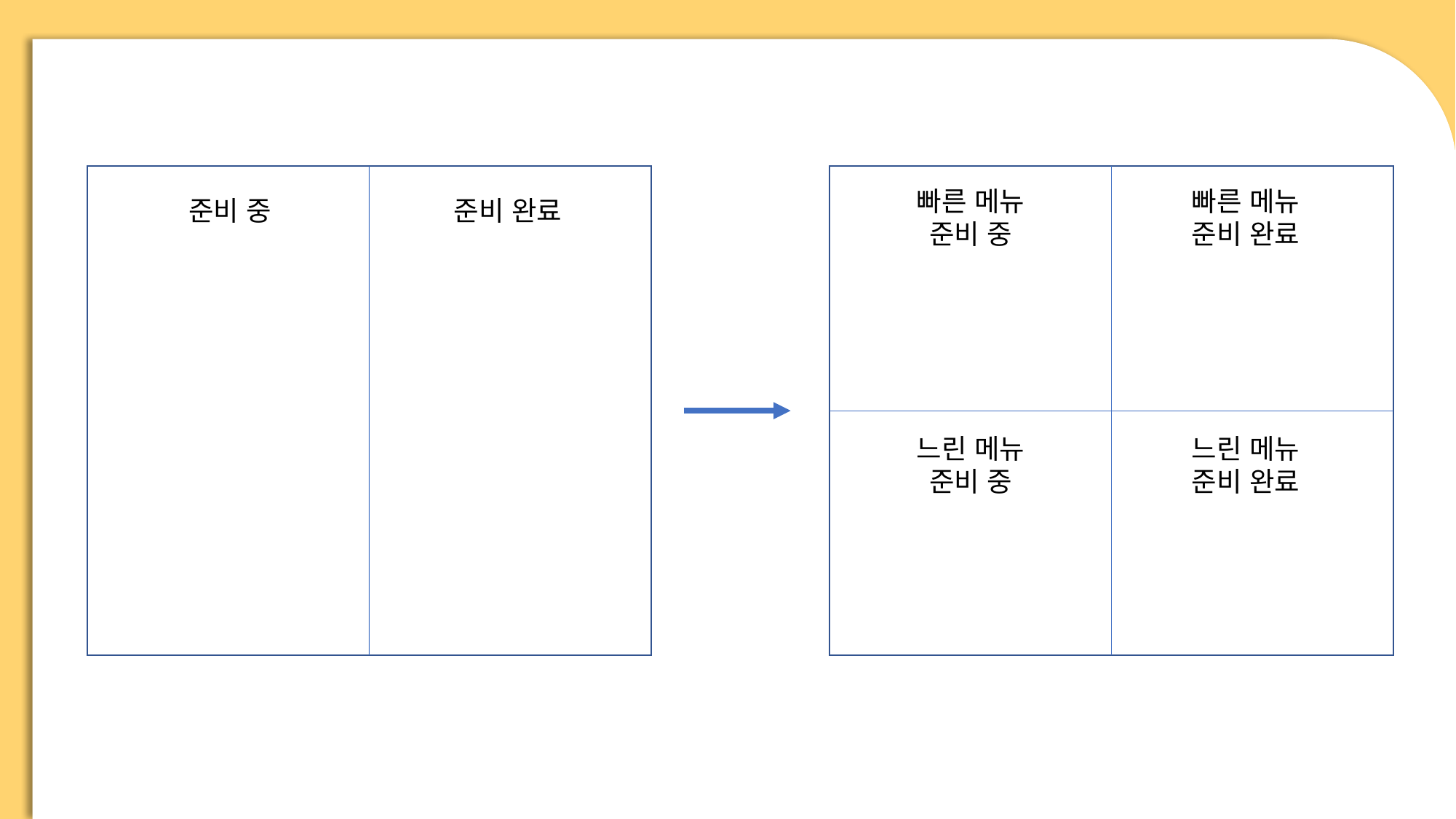

빠른 메뉴 준비 중
빠른 메뉴 준비 완료
준비 중
준비 완료
느린 메뉴 준비 중
느린 메뉴 준비 완료